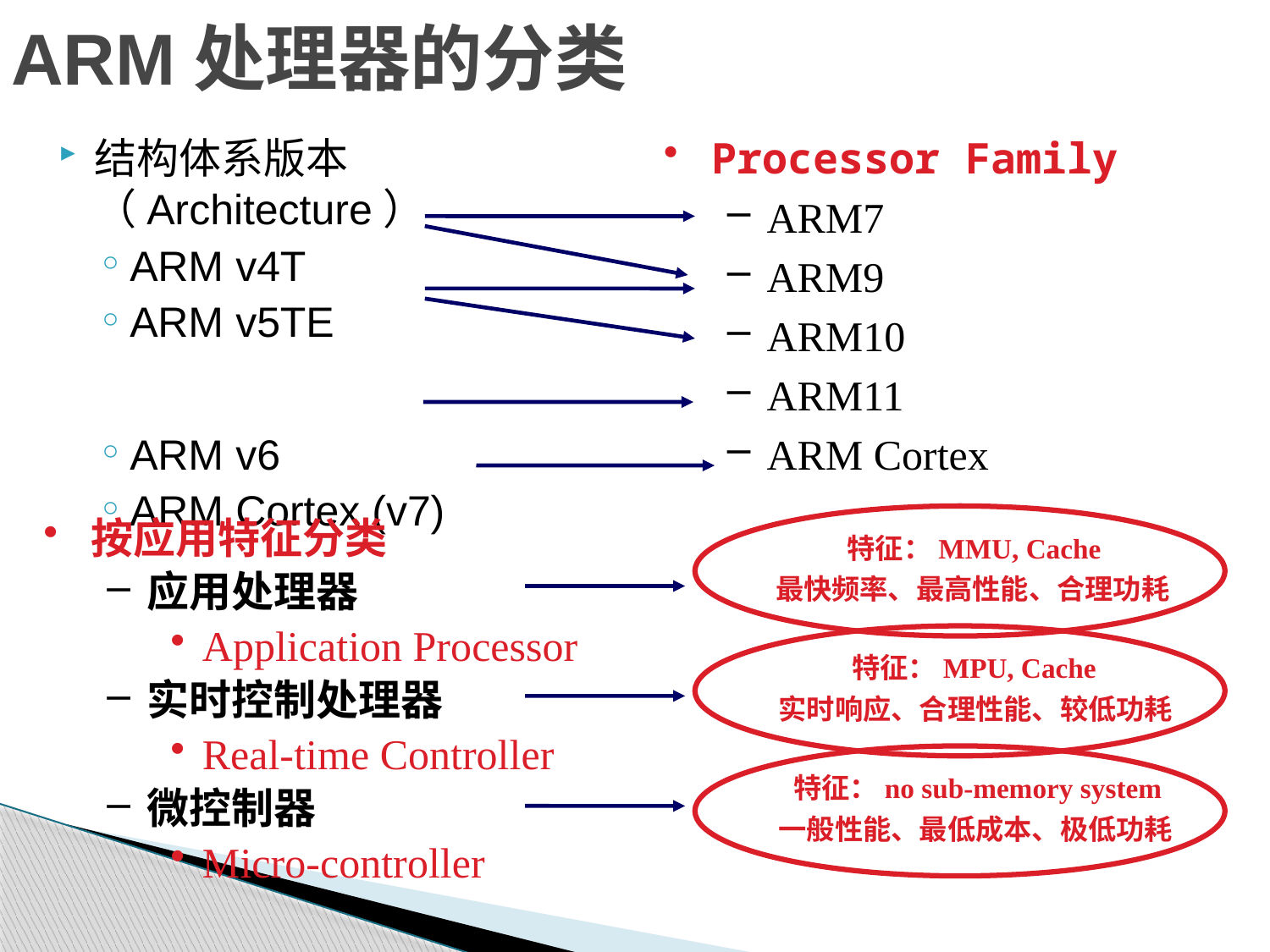

# ARM处理器的分类
结构体系版本（Architecture）
ARM v4T
ARM v5TE

ARM v6
ARM Cortex (v7)

Processor Family
ARM7
ARM9
ARM10
ARM11
ARM Cortex

按应用特征分类
应用处理器
Application Processor
实时控制处理器
Real-time Controller
微控制器
Micro-controller
特征：MMU, Cache
最快频率、最高性能、合理功耗

特征：MPU, Cache
实时响应、合理性能、较低功耗

特征：no sub-memory system
一般性能、最低成本、极低功耗